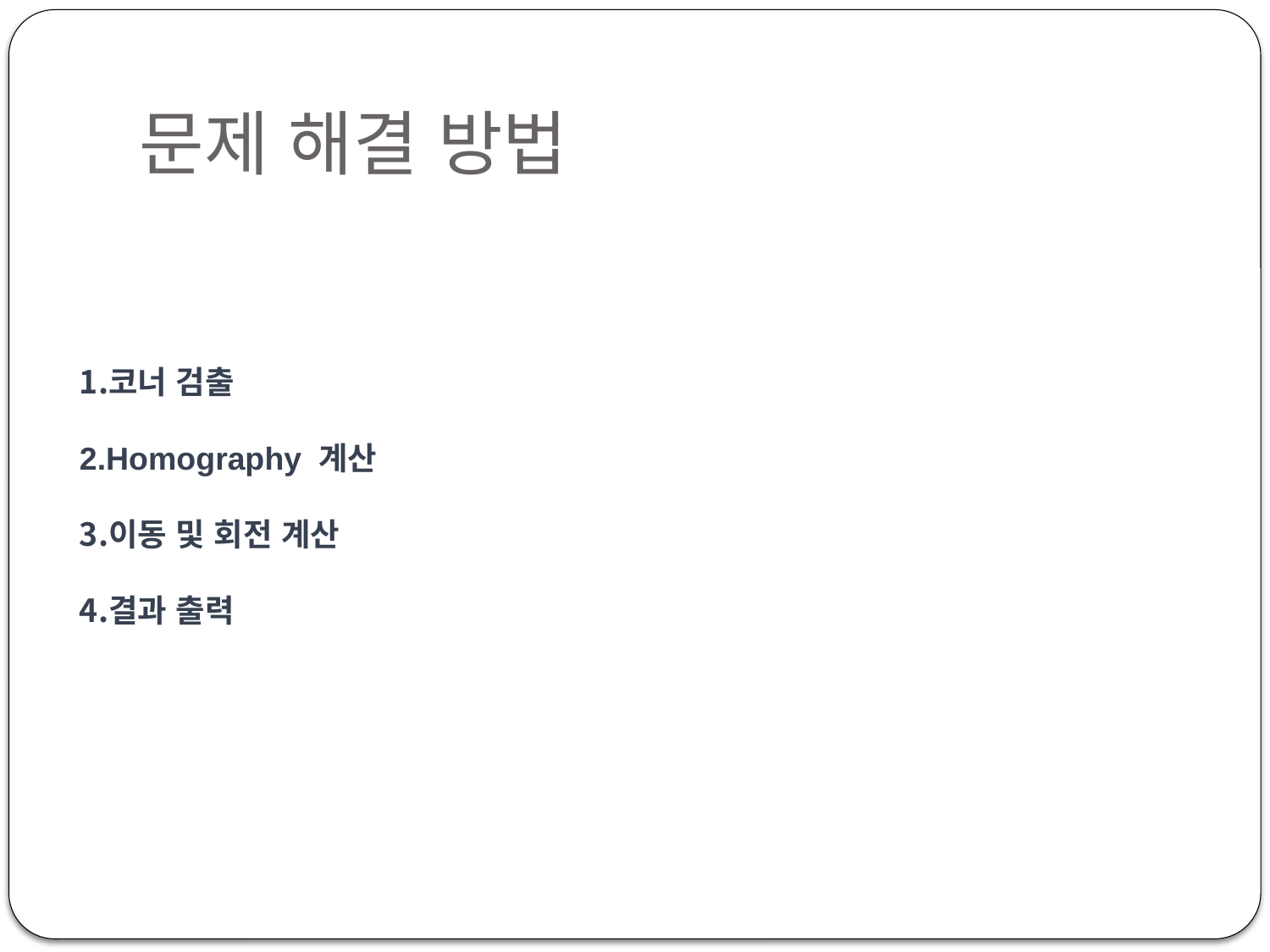

# 문제 해결 방법
코너 검출

Homography 계산

이동 및 회전 계산

결과 출력